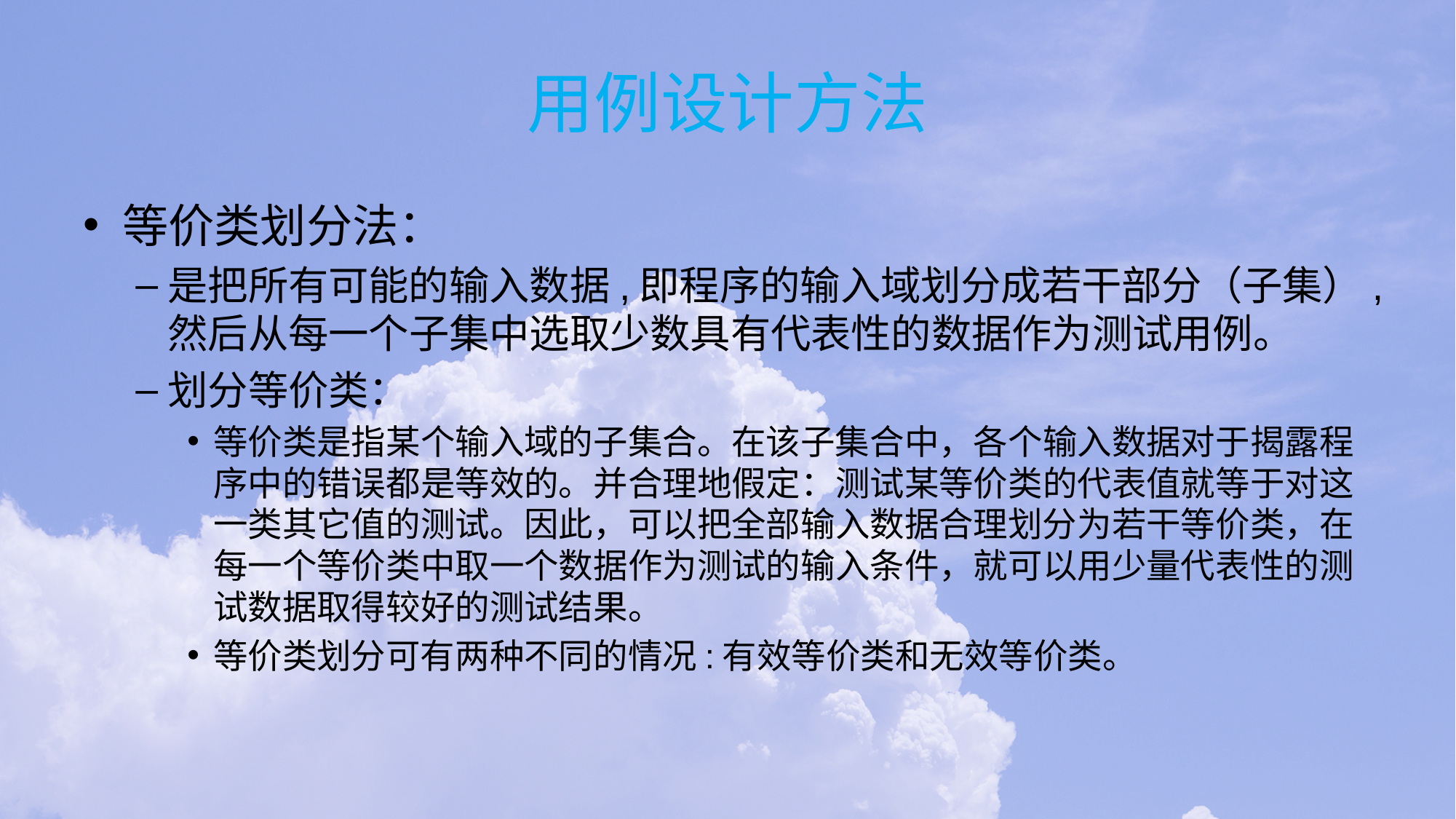

# 用例设计方法
等价类划分法：
是把所有可能的输入数据,即程序的输入域划分成若干部分（子集）,然后从每一个子集中选取少数具有代表性的数据作为测试用例。
划分等价类：
等价类是指某个输入域的子集合。在该子集合中，各个输入数据对于揭露程序中的错误都是等效的。并合理地假定：测试某等价类的代表值就等于对这一类其它值的测试。因此，可以把全部输入数据合理划分为若干等价类，在每一个等价类中取一个数据作为测试的输入条件，就可以用少量代表性的测试数据取得较好的测试结果。
等价类划分可有两种不同的情况:有效等价类和无效等价类。